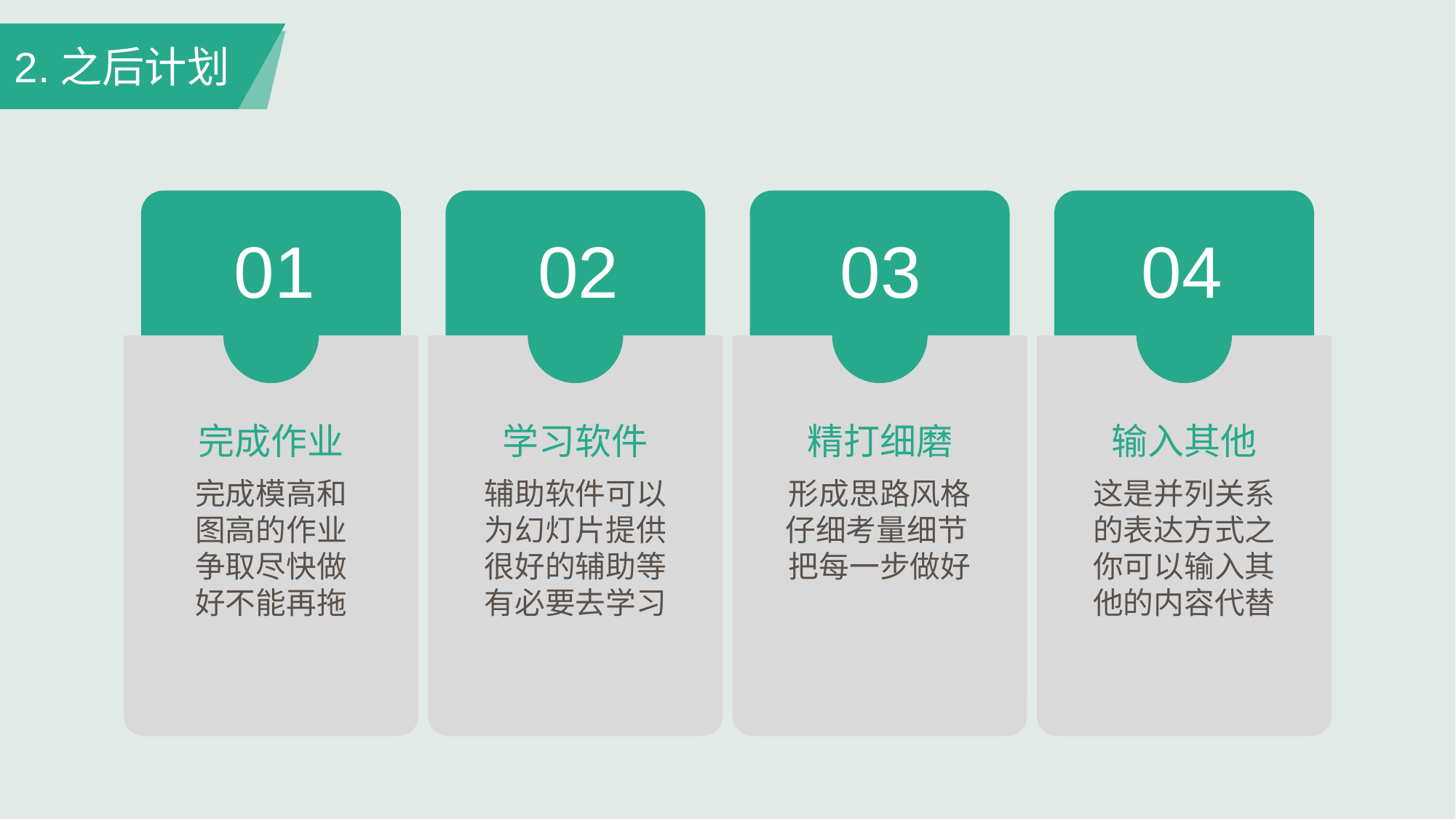

2.之后计划

01
02
03
04

完成作业
学习软件
精打细磨
输入其他
完成模高和
图高的作业
争取尽快做
好不能再拖
辅助软件可以
为幻灯片提供
很好的辅助等
有必要去学习
形成思路风格
仔细考量细节
把每一步做好
这是并列关系
的表达方式之
你可以输入其
他的内容代替